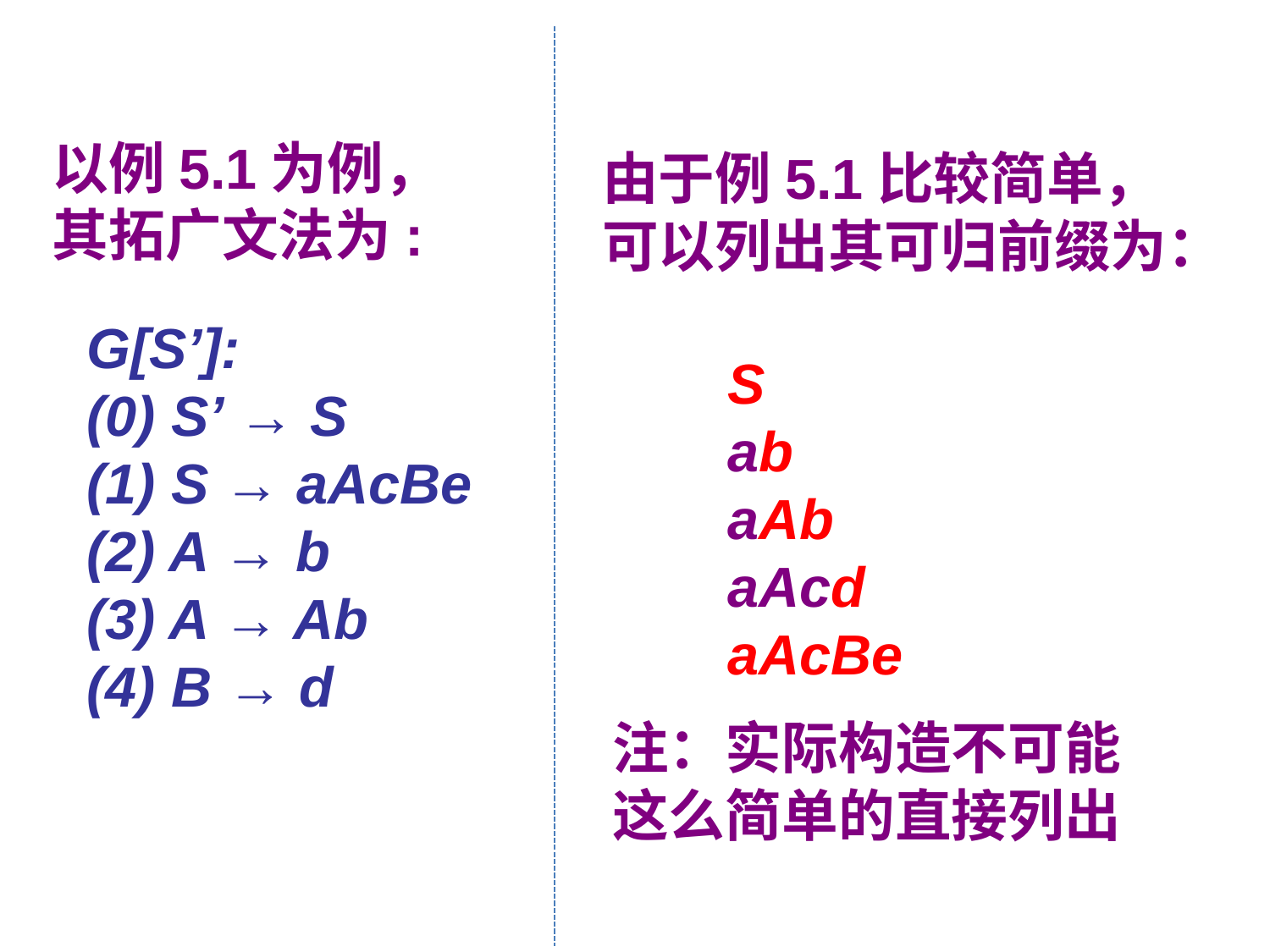

以例5.1为例，
其拓广文法为:
由于例5.1比较简单，
可以列出其可归前缀为：
G[S’]:
(0) S’ → S
(1) S → aAcBe
(2) A → b
(3) A → Ab
(4) B → d
S
ab
aAb
aAcd
aAcBe
注：实际构造不可能这么简单的直接列出